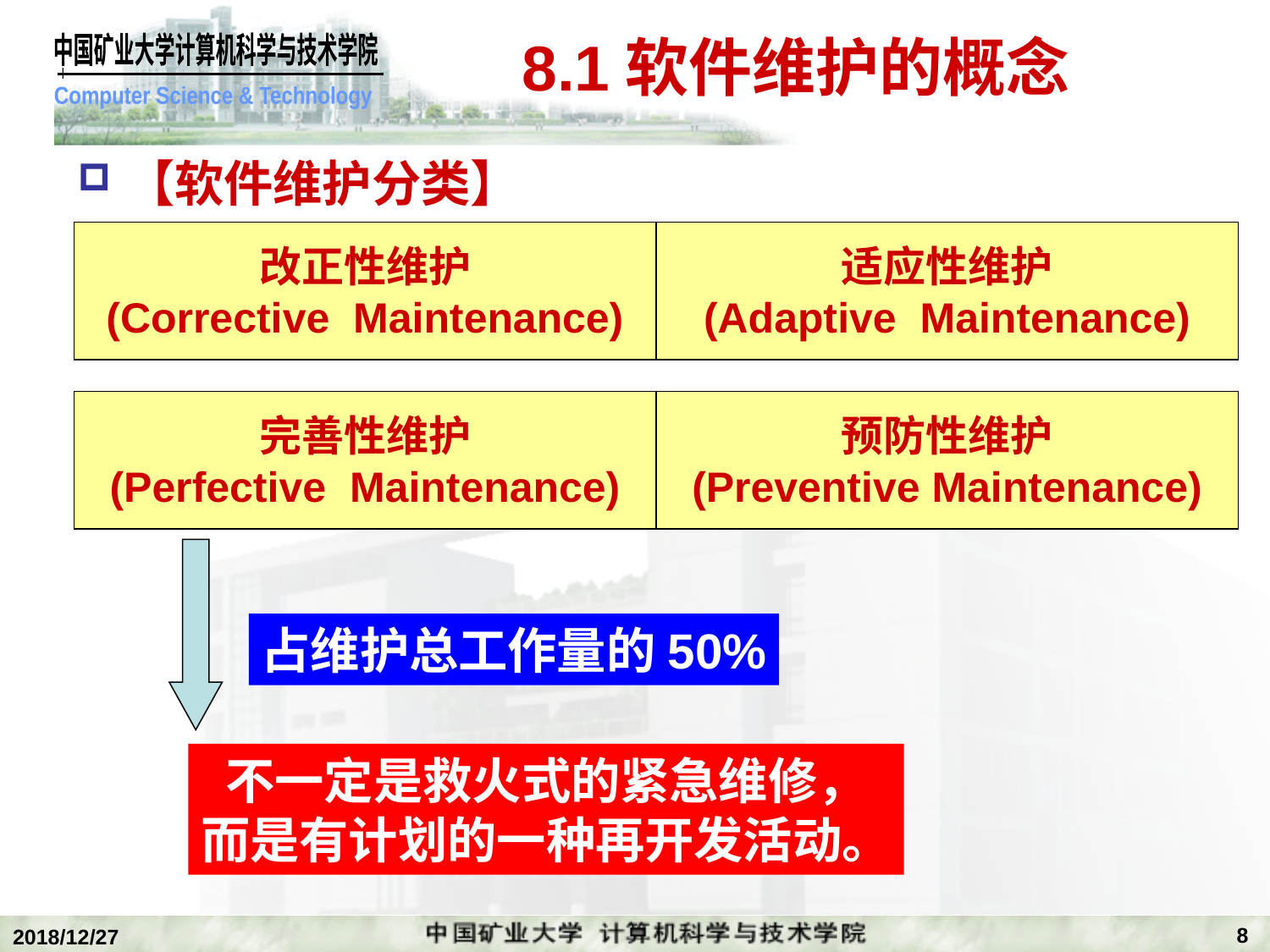

# 8.1软件维护的概念
【软件维护分类】

改正性维护
(Corrective  Maintenance)
适应性维护
(Adaptive  Maintenance)
完善性维护
(Perfective  Maintenance)
预防性维护
(Preventive Maintenance)

占维护总工作量的50%
不一定是救火式的紧急维修，
而是有计划的一种再开发活动。
8
2018/12/27